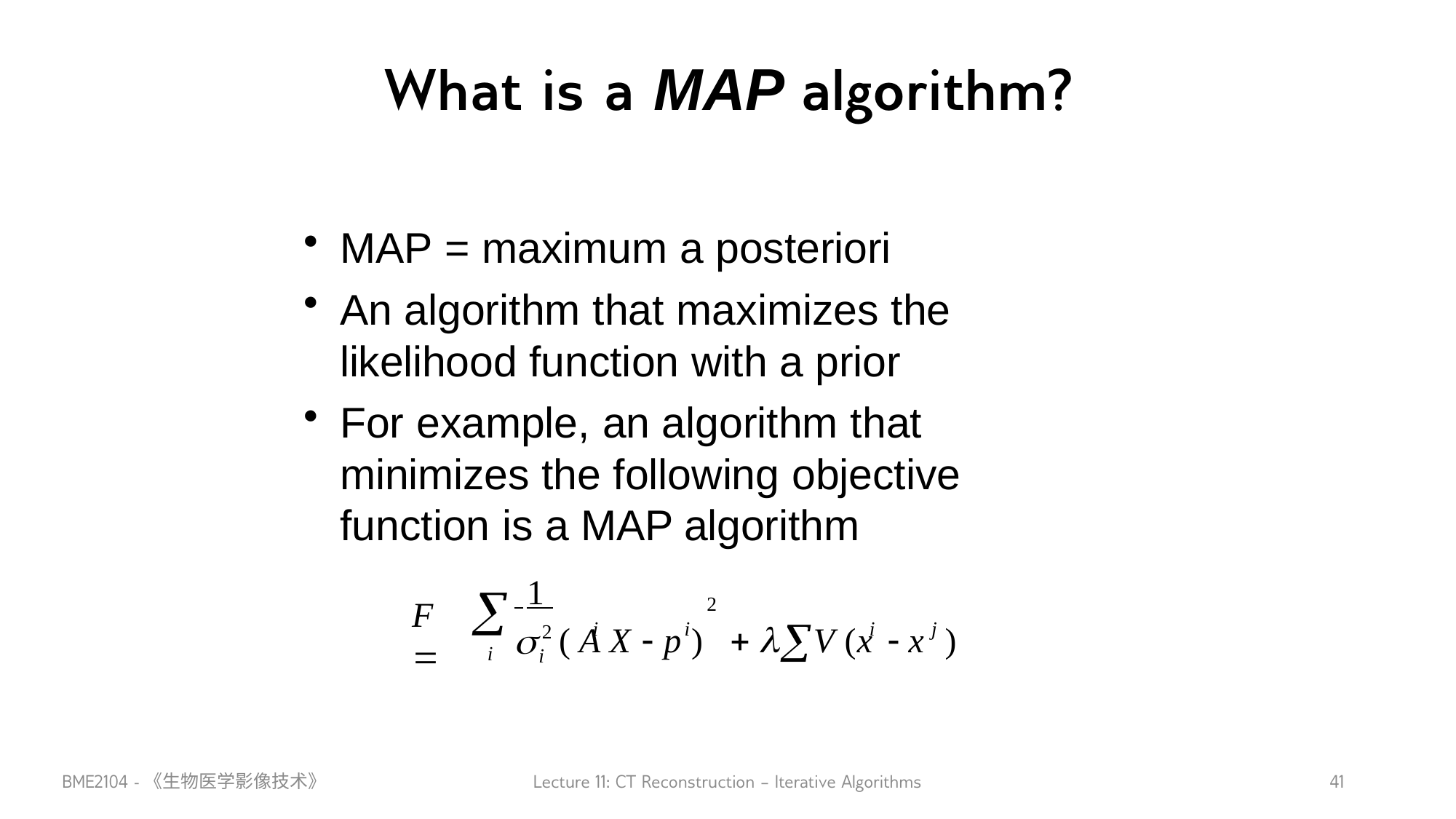

# What is a MAP algorithm?
MAP = maximum a posteriori
An algorithm that maximizes the likelihood function with a prior
For example, an algorithm that minimizes the following objective function is a MAP algorithm
 1
( A X − p )	+ λ∑V (x	− x	)
∑
i
2
F =
i	i	i	j
σ
2
i
BME2104 -《生物医学影像技术》
Lecture 11: CT Reconstruction – Iterative Algorithms
41